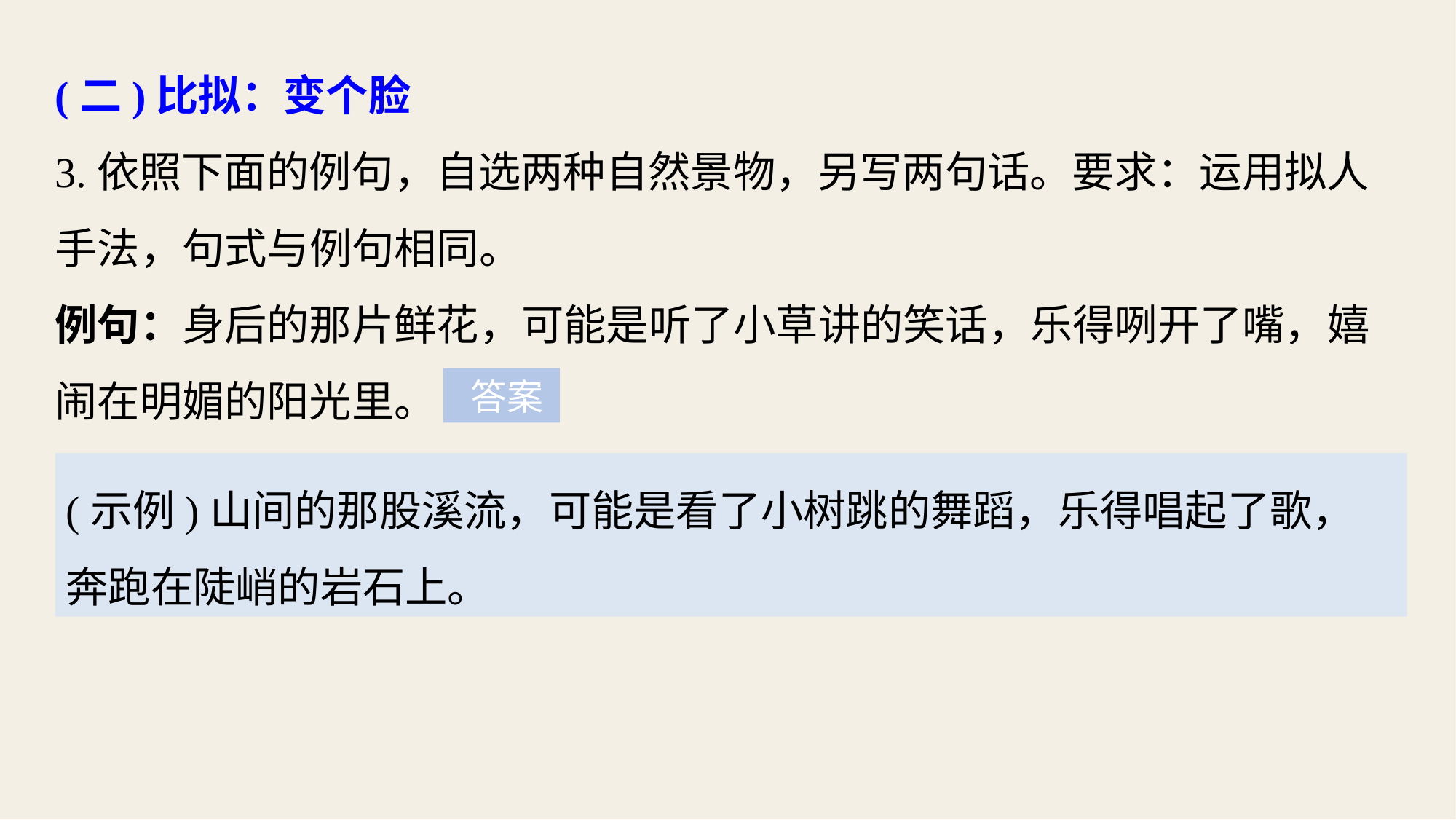

(二)比拟：变个脸
3.依照下面的例句，自选两种自然景物，另写两句话。要求：运用拟人手法，句式与例句相同。
例句：身后的那片鲜花，可能是听了小草讲的笑话，乐得咧开了嘴，嬉闹在明媚的阳光里。
 答案
(示例)山间的那股溪流，可能是看了小树跳的舞蹈，乐得唱起了歌，奔跑在陡峭的岩石上。